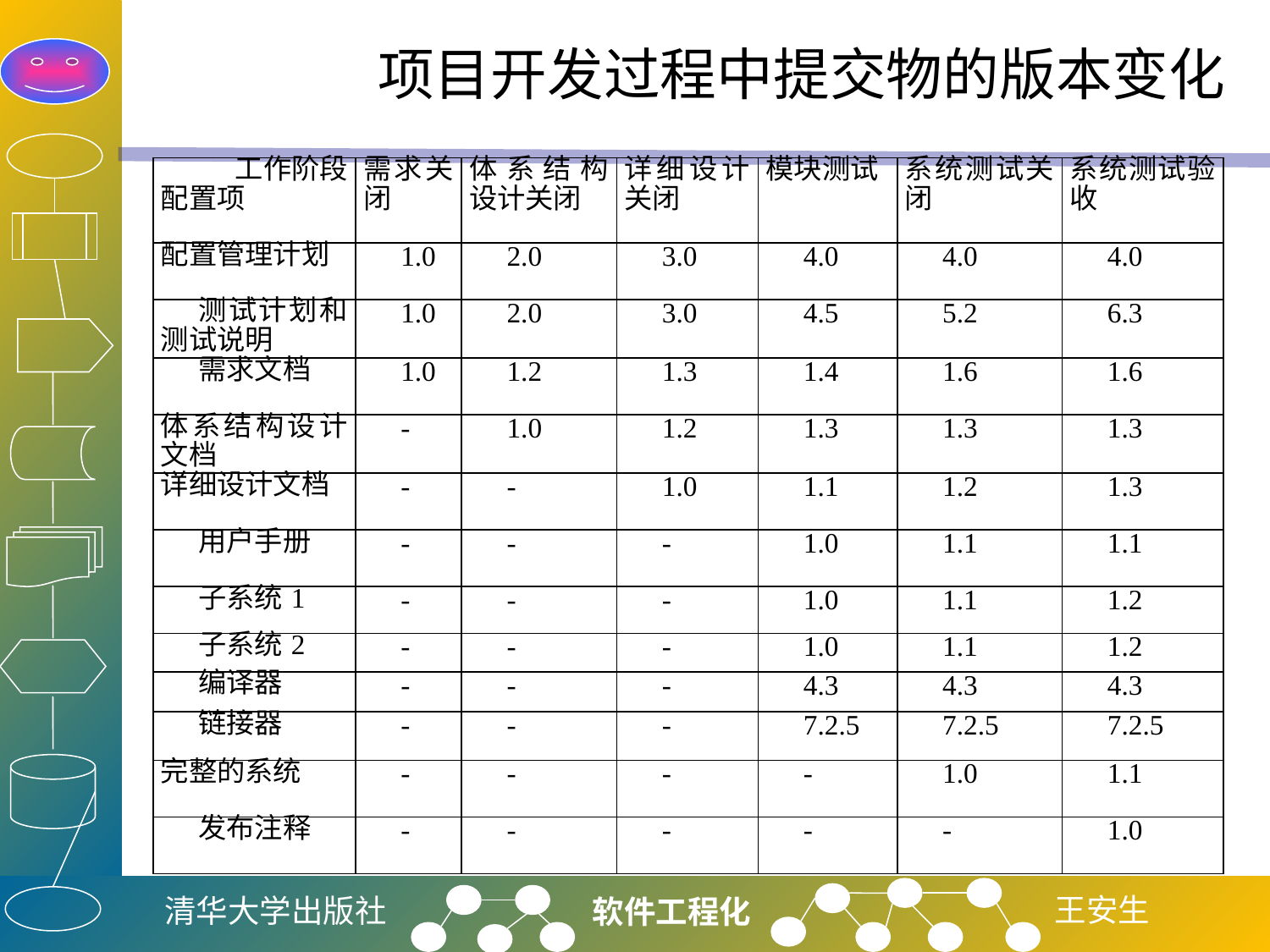

# 项目开发过程中提交物的版本变化
| 工作阶段 配置项 | 需求关闭 | 体系结构设计关闭 | 详细设计关闭 | 模块测试 | 系统测试关闭 | 系统测试验收 |
| --- | --- | --- | --- | --- | --- | --- |
| 配置管理计划 | 1.0 | 2.0 | 3.0 | 4.0 | 4.0 | 4.0 |
| 测试计划和测试说明 | 1.0 | 2.0 | 3.0 | 4.5 | 5.2 | 6.3 |
| 需求文档 | 1.0 | 1.2 | 1.3 | 1.4 | 1.6 | 1.6 |
| 体系结构设计文档 | - | 1.0 | 1.2 | 1.3 | 1.3 | 1.3 |
| 详细设计文档 | - | - | 1.0 | 1.1 | 1.2 | 1.3 |
| 用户手册 | - | - | - | 1.0 | 1.1 | 1.1 |
| 子系统1 | - | - | - | 1.0 | 1.1 | 1.2 |
| 子系统2 | - | - | - | 1.0 | 1.1 | 1.2 |
| 编译器 | - | - | - | 4.3 | 4.3 | 4.3 |
| 链接器 | - | - | - | 7.2.5 | 7.2.5 | 7.2.5 |
| 完整的系统 | - | - | - | - | 1.0 | 1.1 |
| 发布注释 | - | - | - | - | - | 1.0 |